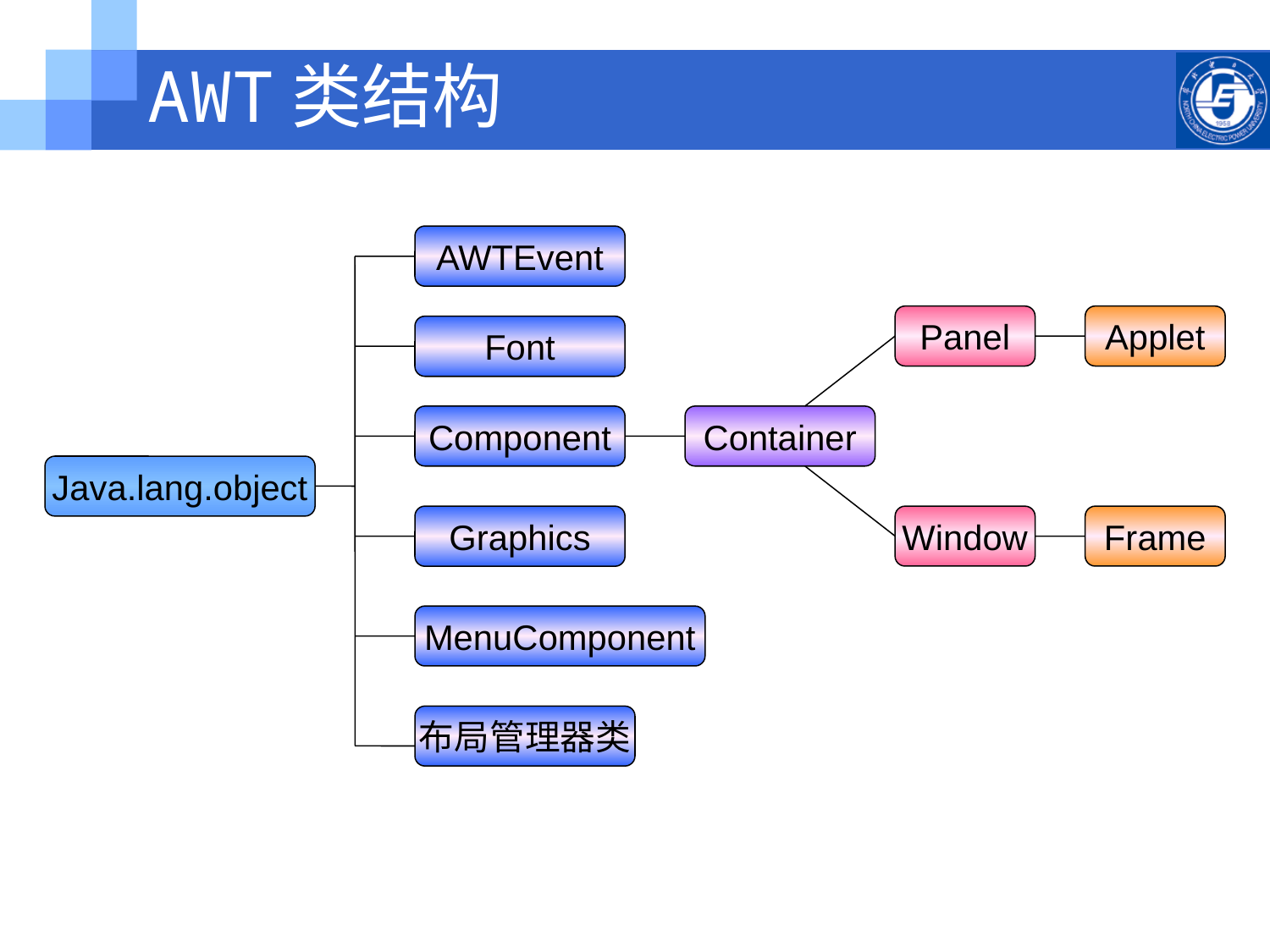

# AWT类结构
AWTEvent

Panel
Applet
Font

Component
Container

Java.lang.object

Graphics
Window
Frame

MenuComponent

布局管理器类